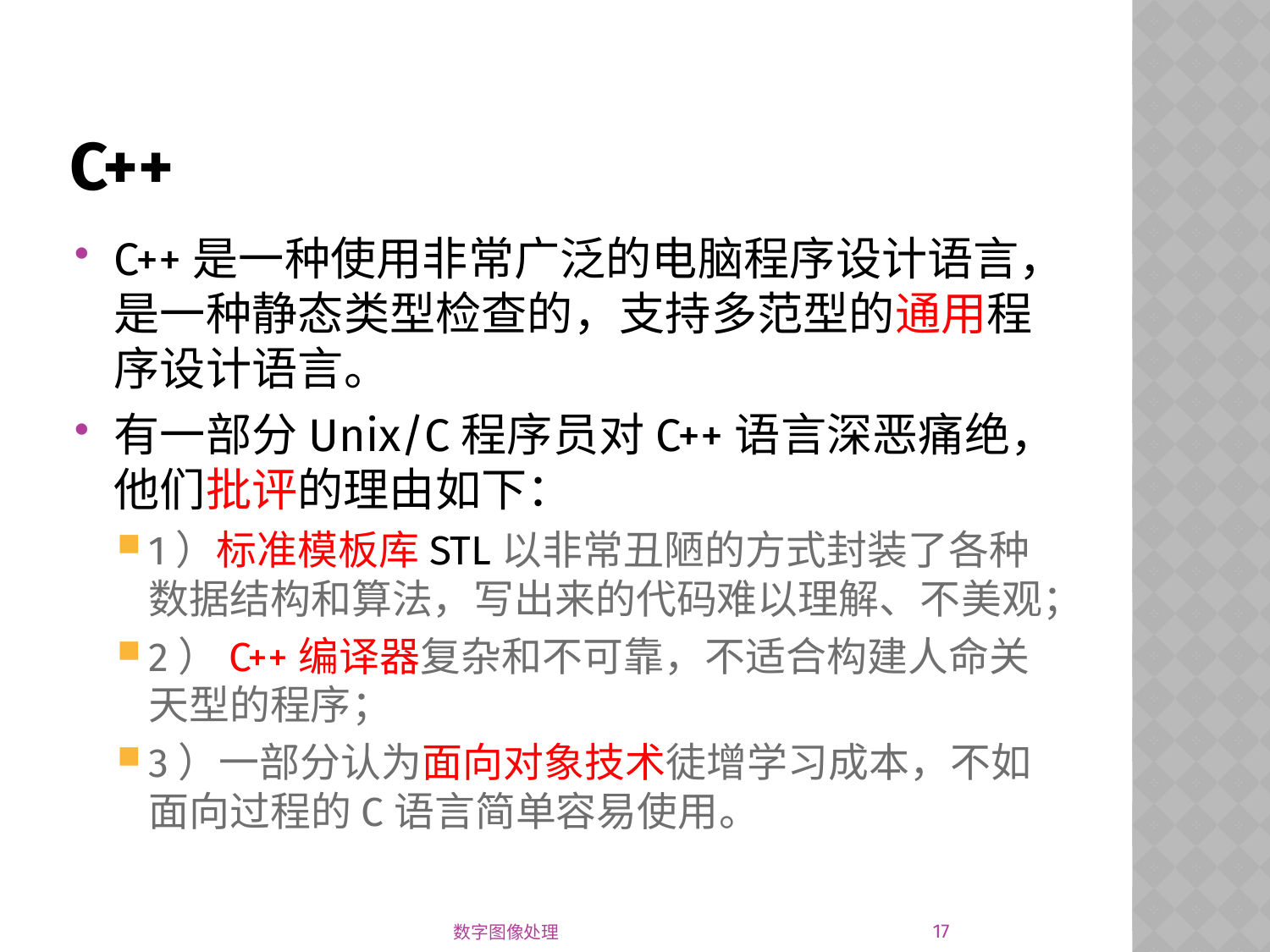

# C++
C++是一种使用非常广泛的电脑程序设计语言，是一种静态类型检查的，支持多范型的通用程序设计语言。
有一部分Unix/C程序员对C++语言深恶痛绝，他们批评的理由如下：
1）标准模板库STL以非常丑陋的方式封装了各种数据结构和算法，写出来的代码难以理解、不美观；
2）C++编译器复杂和不可靠，不适合构建人命关天型的程序；
3）一部分认为面向对象技术徒增学习成本，不如面向过程的C语言简单容易使用。
17
数字图像处理